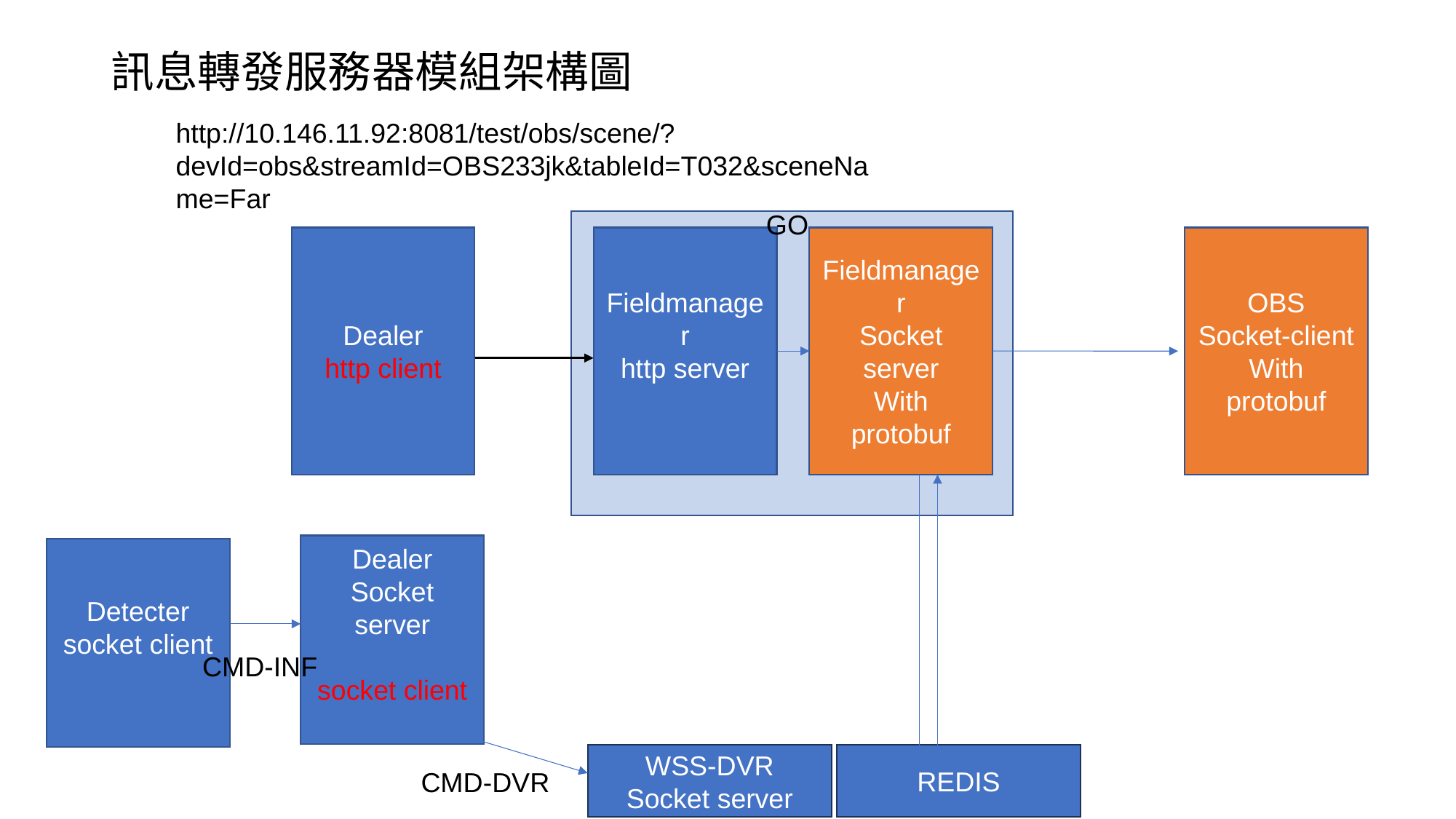

# 訊息轉發服務器模組架構圖
http://10.146.11.92:8081/test/obs/scene/?devId=obs&streamId=OBS233jk&tableId=T032&sceneName=Far
GO

Dealer
http client
Fieldmanager
Socket server
With protobuf
Fieldmanager
http server

OBS
Socket-client
With protobuf
Dealer
Socket server

socket client

Detecter
socket client

CMD-INF
WSS-DVR
Socket server
REDIS
CMD-DVR